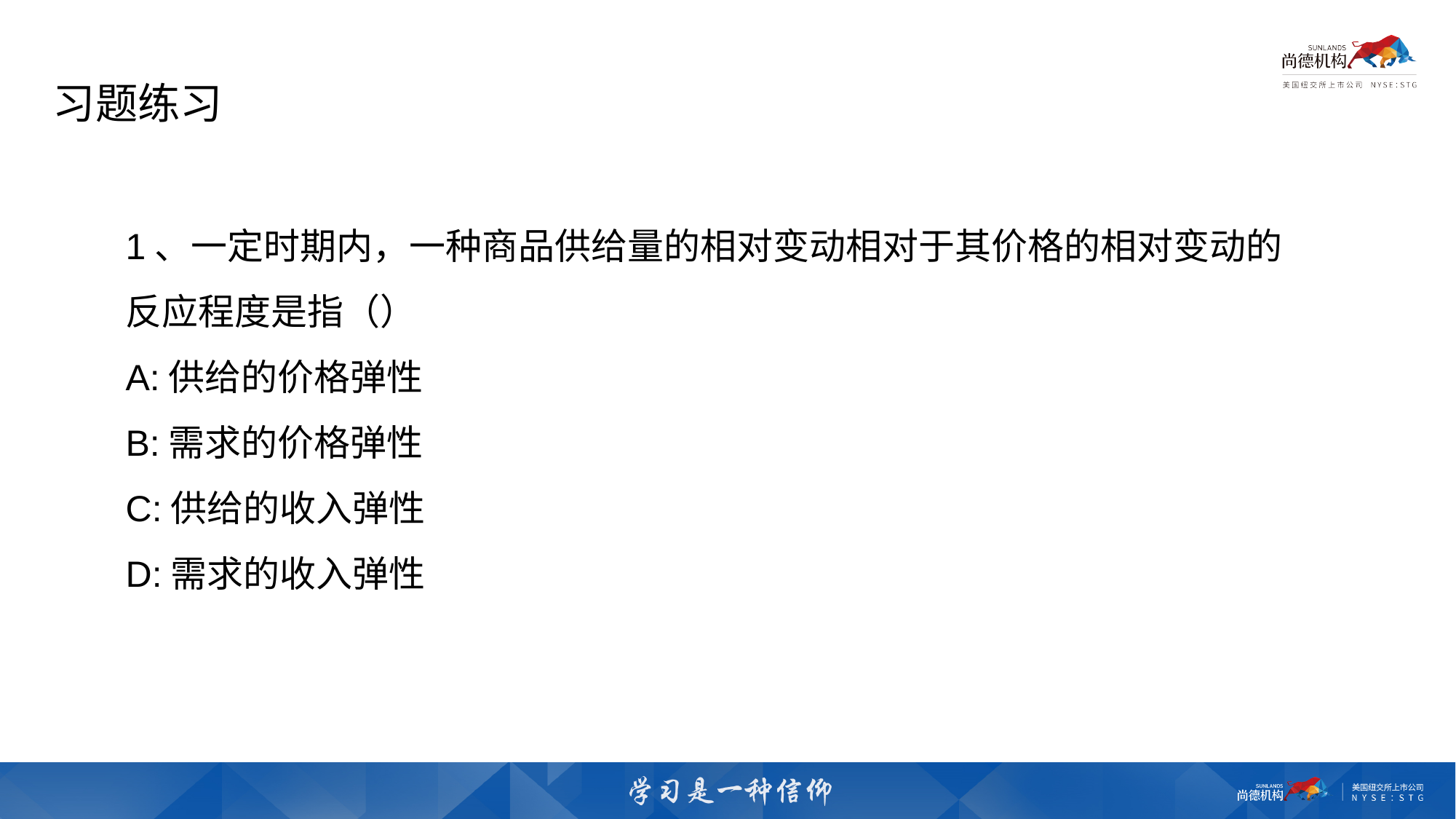

习题练习
1、一定时期内，一种商品供给量的相对变动相对于其价格的相对变动的反应程度是指（）
A:供给的价格弹性
B:需求的价格弹性
C:供给的收入弹性
D:需求的收入弹性